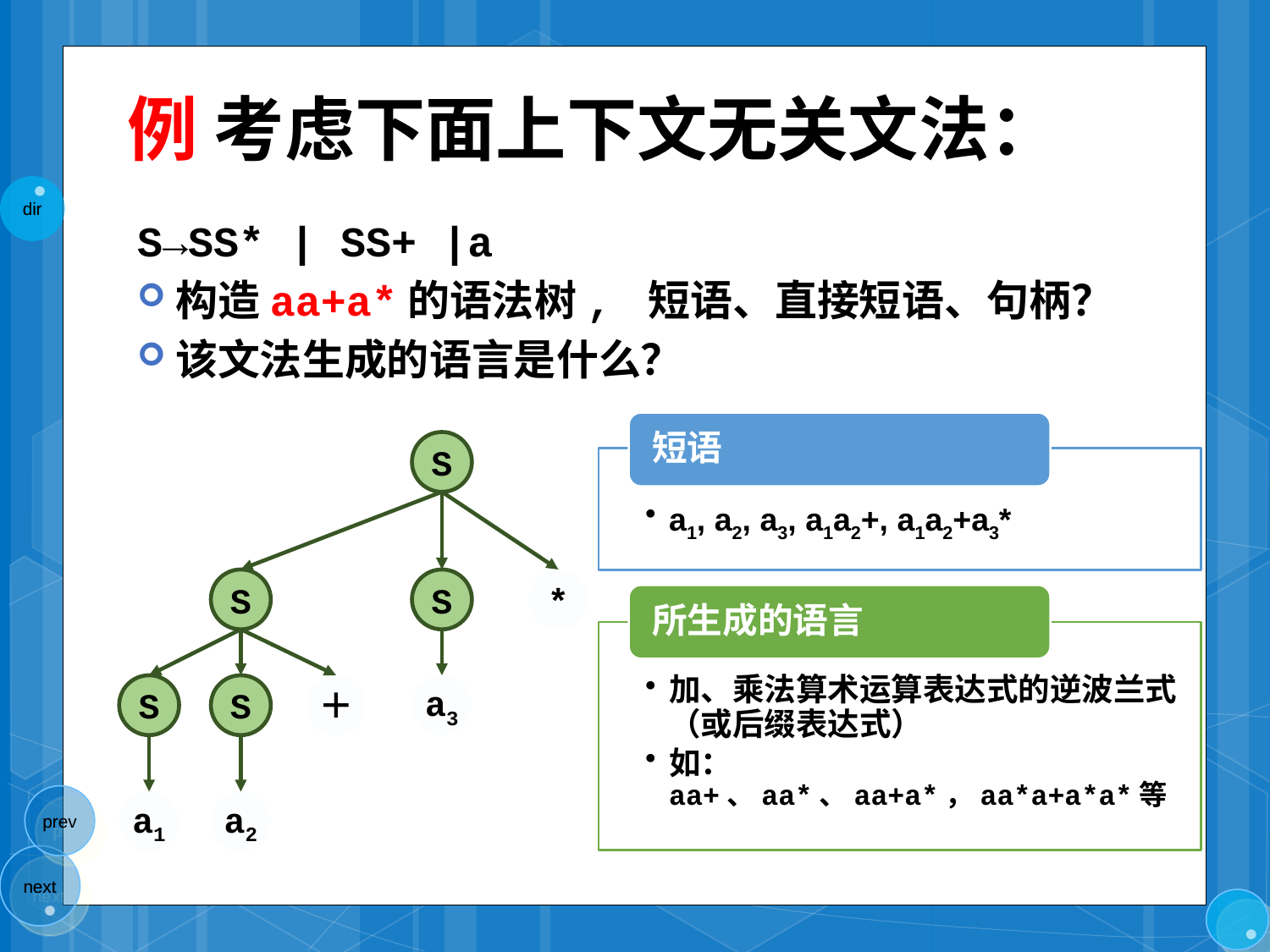

# 例 考虑下面上下文无关文法：
S→SS* | SS+ |a
构造aa+a*的语法树, 短语、直接短语、句柄？
该文法生成的语言是什么？
a1, a2, a3, a1a2+, a1a2+a3*
短语
加、乘法算术运算表达式的逆波兰式（或后缀表达式）
如：aa+、aa*、aa+a*，aa*a+a*a*等
所生成的语言
S
S
S
*
S
S
＋
a3
a1
a2